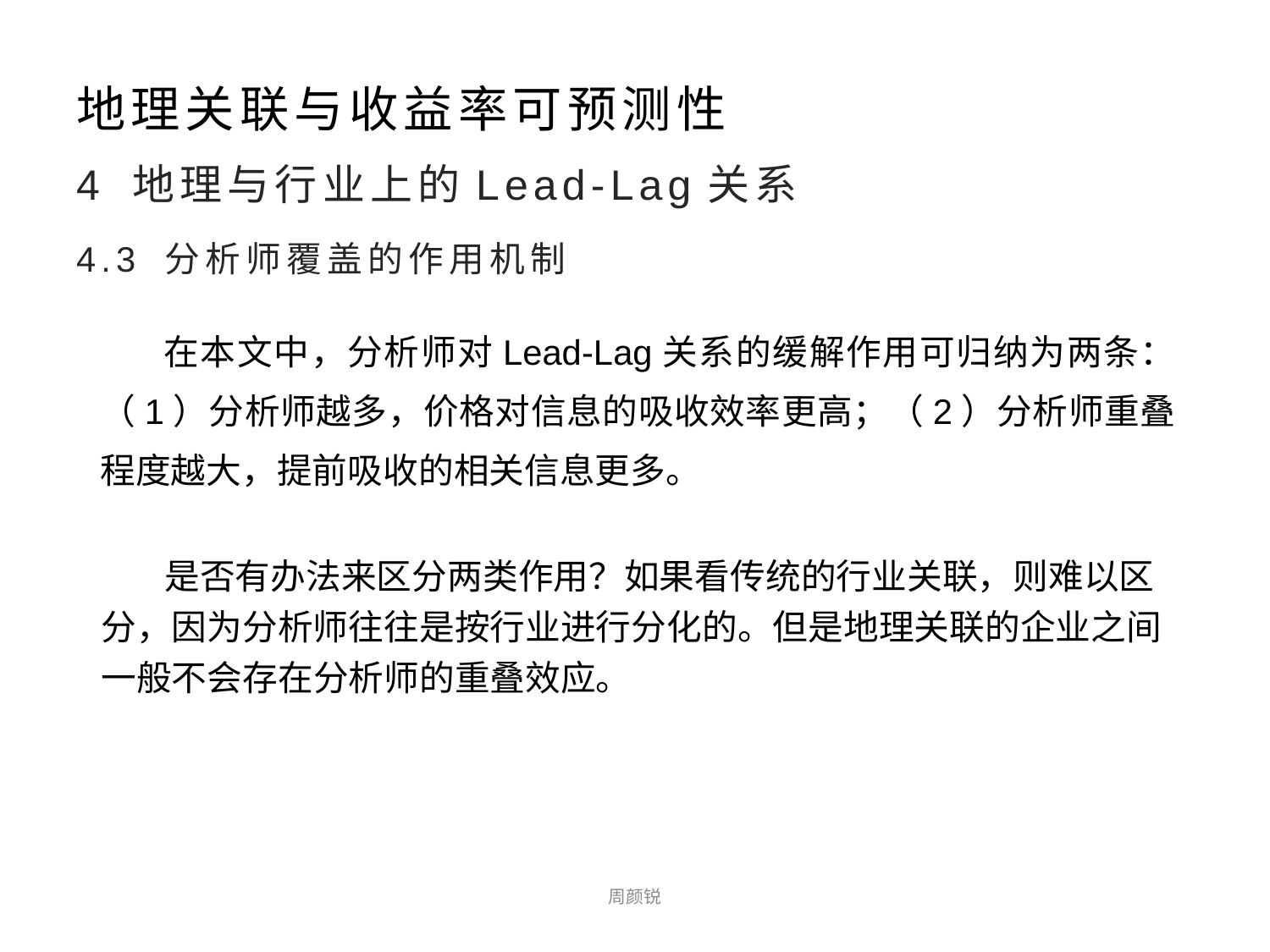

# 地理关联与收益率可预测性
4 地理与行业上的Lead-Lag关系
4.3 分析师覆盖的作用机制

在本文中，分析师对Lead-Lag关系的缓解作用可归纳为两条：（1）分析师越多，价格对信息的吸收效率更高；（2）分析师重叠程度越大，提前吸收的相关信息更多。

是否有办法来区分两类作用？如果看传统的行业关联，则难以区分，因为分析师往往是按行业进行分化的。但是地理关联的企业之间一般不会存在分析师的重叠效应。

周颜锐
45